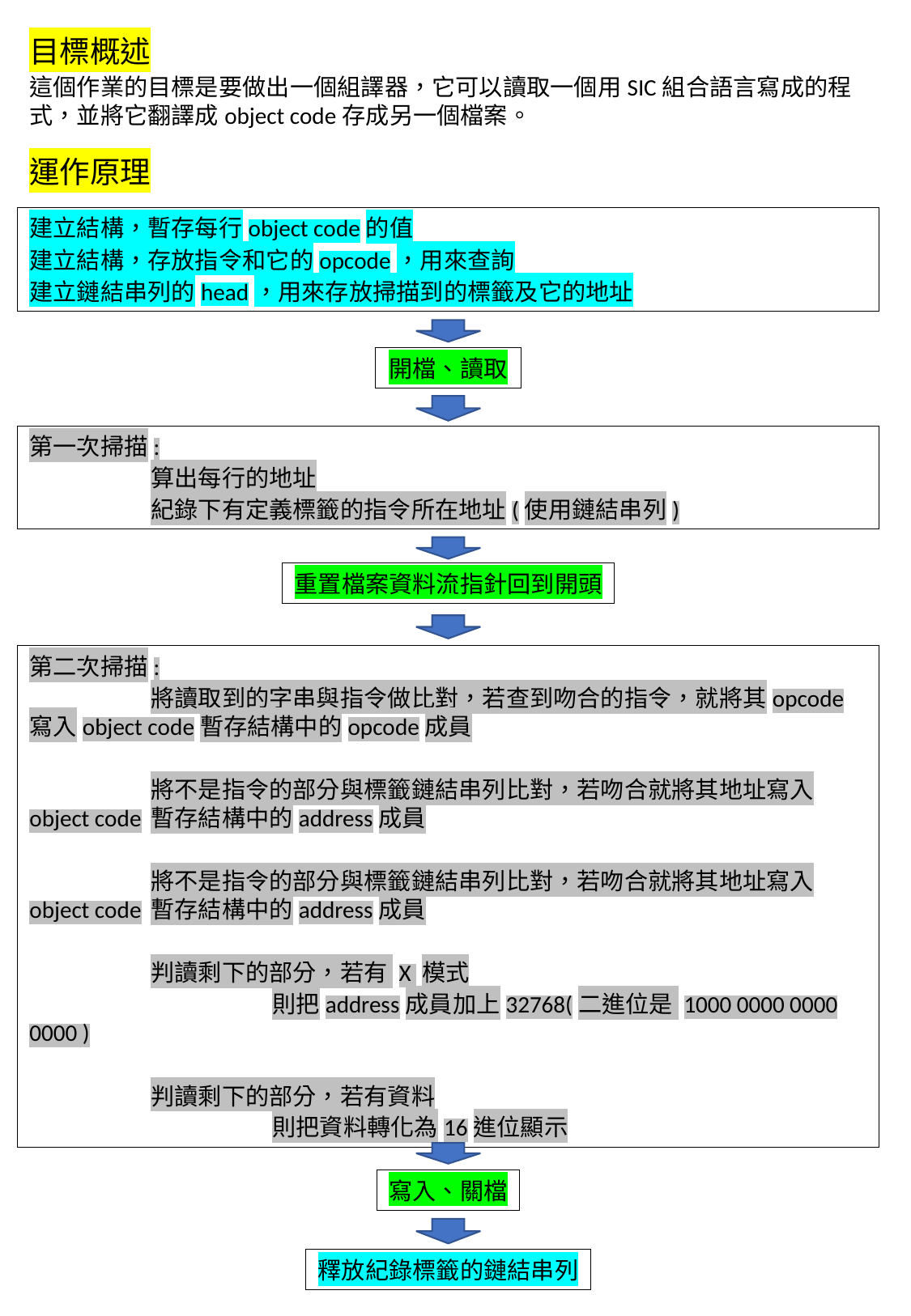

目標概述
這個作業的目標是要做出一個組譯器，它可以讀取一個用SIC組合語言寫成的程式，並將它翻譯成object code存成另一個檔案。
運作原理
建立結構，暫存每行object code的值
建立結構，存放指令和它的opcode，用來查詢
建立鏈結串列的head，用來存放掃描到的標籤及它的地址

開檔、讀取

第一次掃描:
	算出每行的地址
	紀錄下有定義標籤的指令所在地址(使用鏈結串列)

重置檔案資料流指針回到開頭

第二次掃描:
	將讀取到的字串與指令做比對，若查到吻合的指令，就將其opcode寫入object code暫存結構中的opcode成員

	將不是指令的部分與標籤鏈結串列比對，若吻合就將其地址寫入object code	暫存結構中的address成員

	將不是指令的部分與標籤鏈結串列比對，若吻合就將其地址寫入object code	暫存結構中的address成員

	判讀剩下的部分，若有 X 模式
		則把address成員加上32768(二進位是 1000 0000 0000 0000 )

	判讀剩下的部分，若有資料
		則把資料轉化為16進位顯示

寫入、關檔

釋放紀錄標籤的鏈結串列